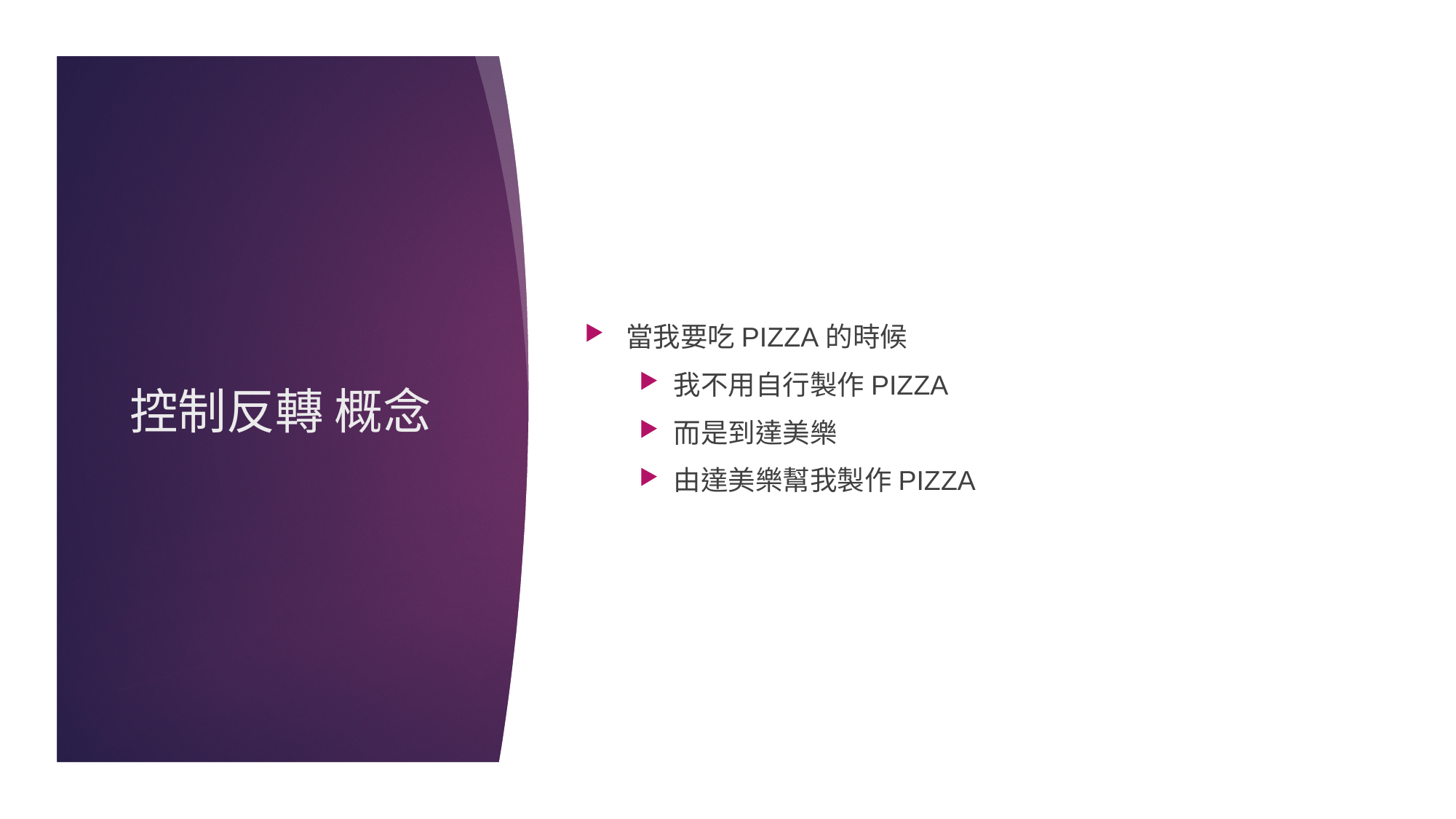

當我要吃PIZZA的時候
我不用自行製作PIZZA
而是到達美樂
由達美樂幫我製作PIZZA
# 控制反轉 概念